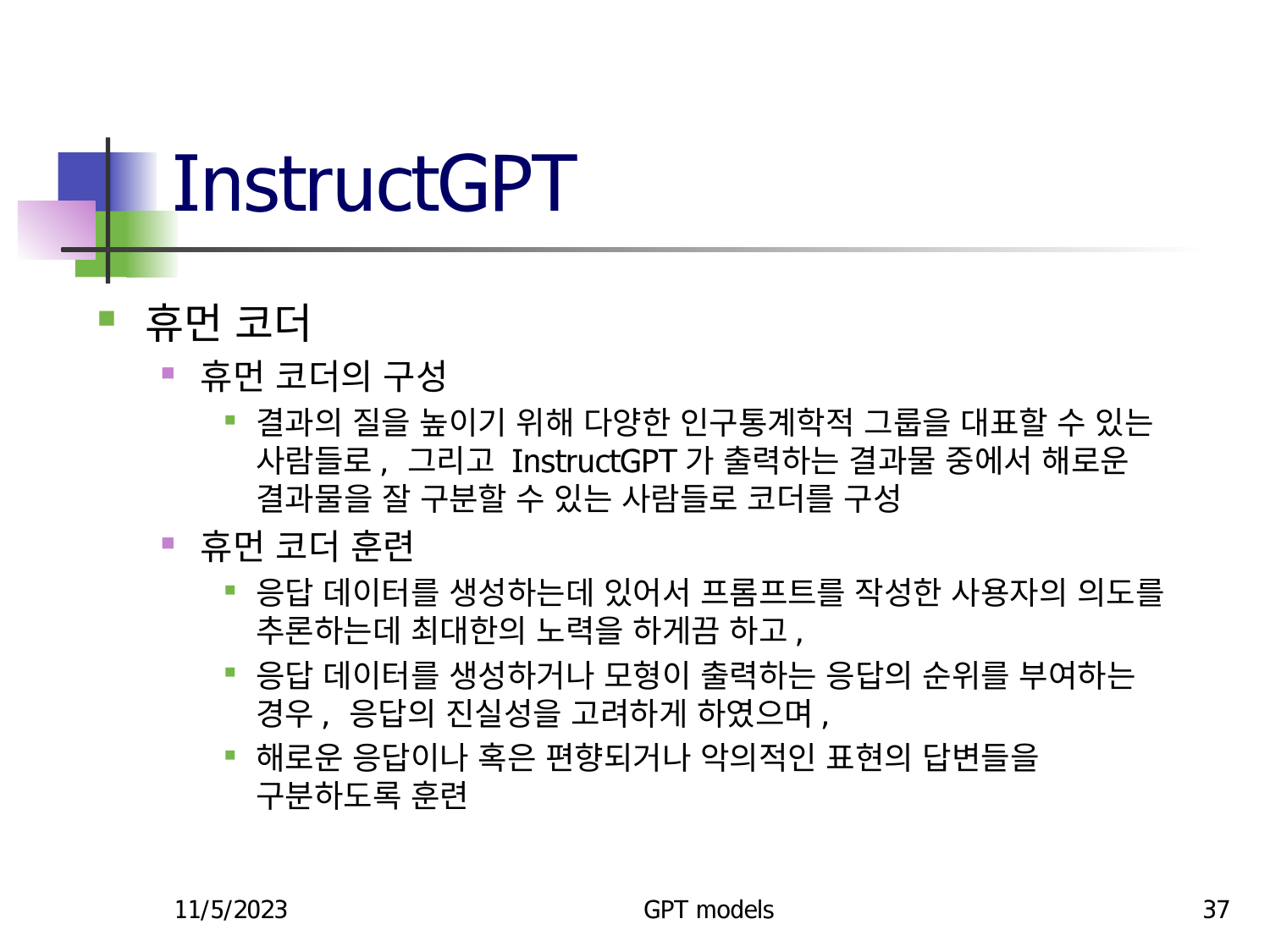

# InstructGPT
휴먼 코더
휴먼 코더의 구성
결과의 질을 높이기 위해 다양한 인구통계학적 그룹을 대표할 수 있는 사람들로, 그리고 InstructGPT가 출력하는 결과물 중에서 해로운 결과물을 잘 구분할 수 있는 사람들로 코더를 구성
휴먼 코더 훈련
응답 데이터를 생성하는데 있어서 프롬프트를 작성한 사용자의 의도를 추론하는데 최대한의 노력을 하게끔 하고,
응답 데이터를 생성하거나 모형이 출력하는 응답의 순위를 부여하는 경우, 응답의 진실성을 고려하게 하였으며,
해로운 응답이나 혹은 편향되거나 악의적인 표현의 답변들을 구분하도록 훈련
11/5/2023
GPT models
37